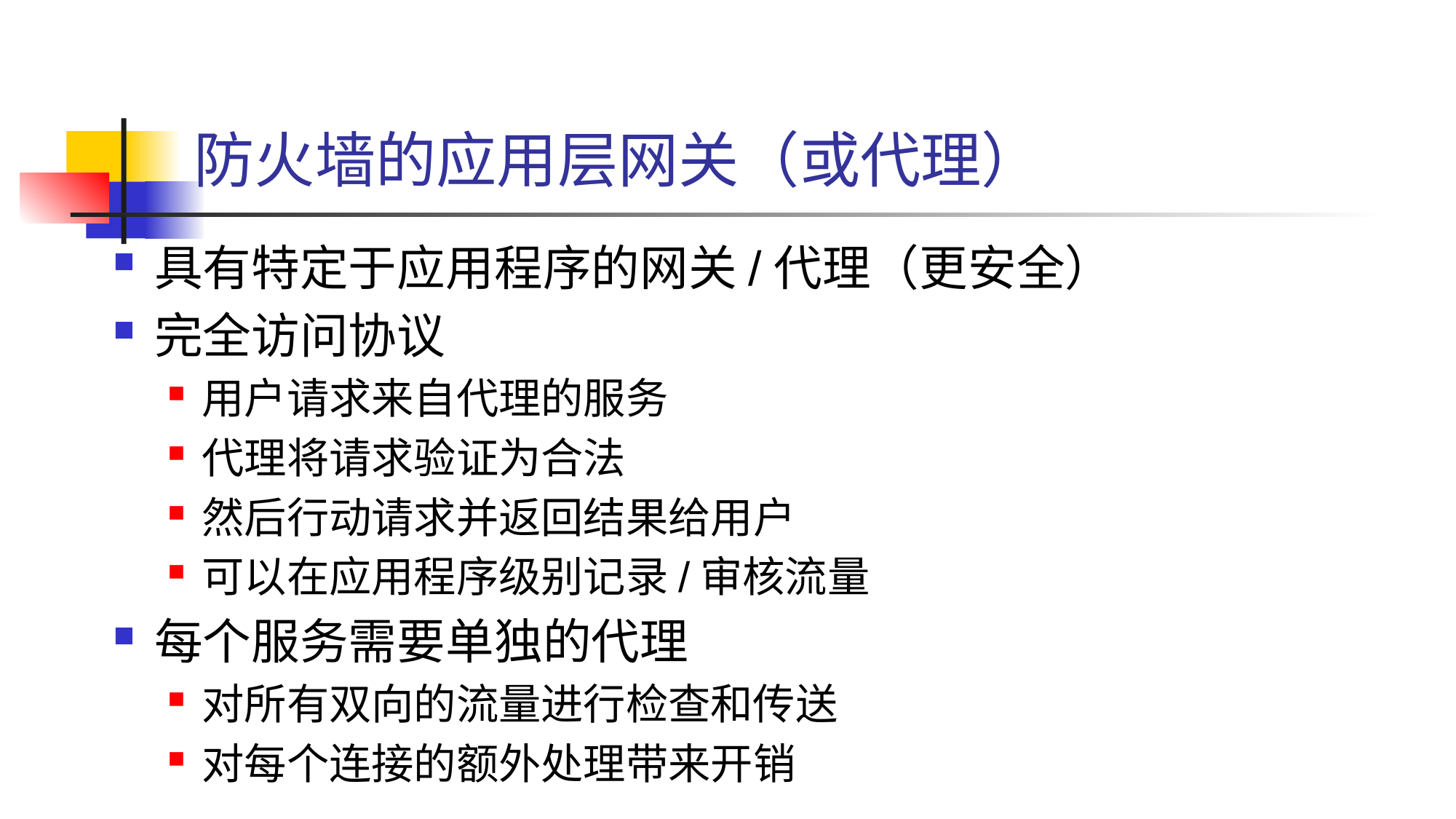

# 防火墙的应用层网关（或代理）
具有特定于应用程序的网关/代理（更安全）
完全访问协议
用户请求来自代理的服务
代理将请求验证为合法
然后行动请求并返回结果给用户
可以在应用程序级别记录/审核流量
每个服务需要单独的代理
对所有双向的流量进行检查和传送
对每个连接的额外处理带来开销